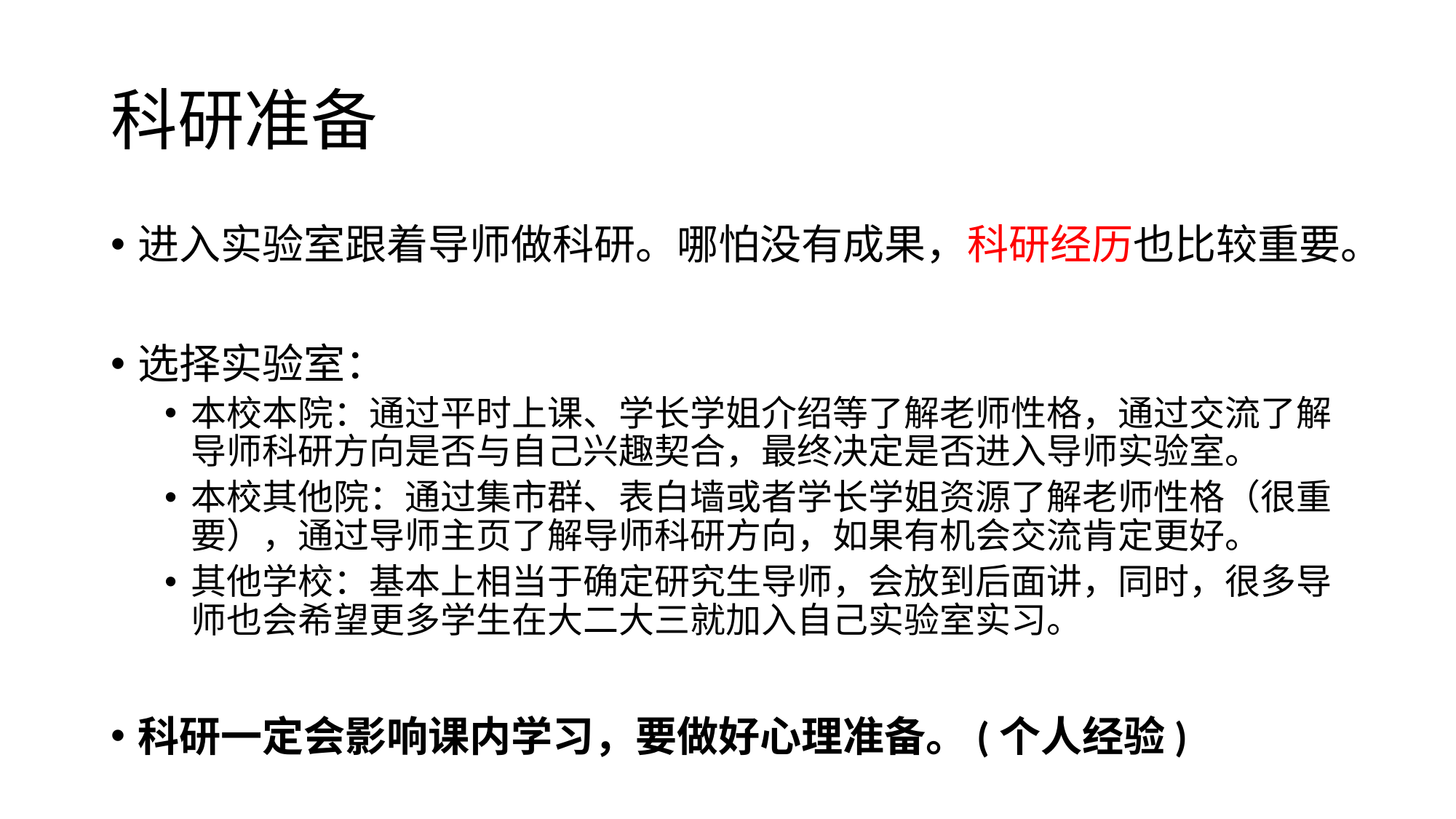

# 科研准备
进入实验室跟着导师做科研。哪怕没有成果，科研经历也比较重要。

选择实验室：
本校本院：通过平时上课、学长学姐介绍等了解老师性格，通过交流了解导师科研方向是否与自己兴趣契合，最终决定是否进入导师实验室。
本校其他院：通过集市群、表白墙或者学长学姐资源了解老师性格（很重要），通过导师主页了解导师科研方向，如果有机会交流肯定更好。
其他学校：基本上相当于确定研究生导师，会放到后面讲，同时，很多导师也会希望更多学生在大二大三就加入自己实验室实习。

科研一定会影响课内学习，要做好心理准备。(个人经验)